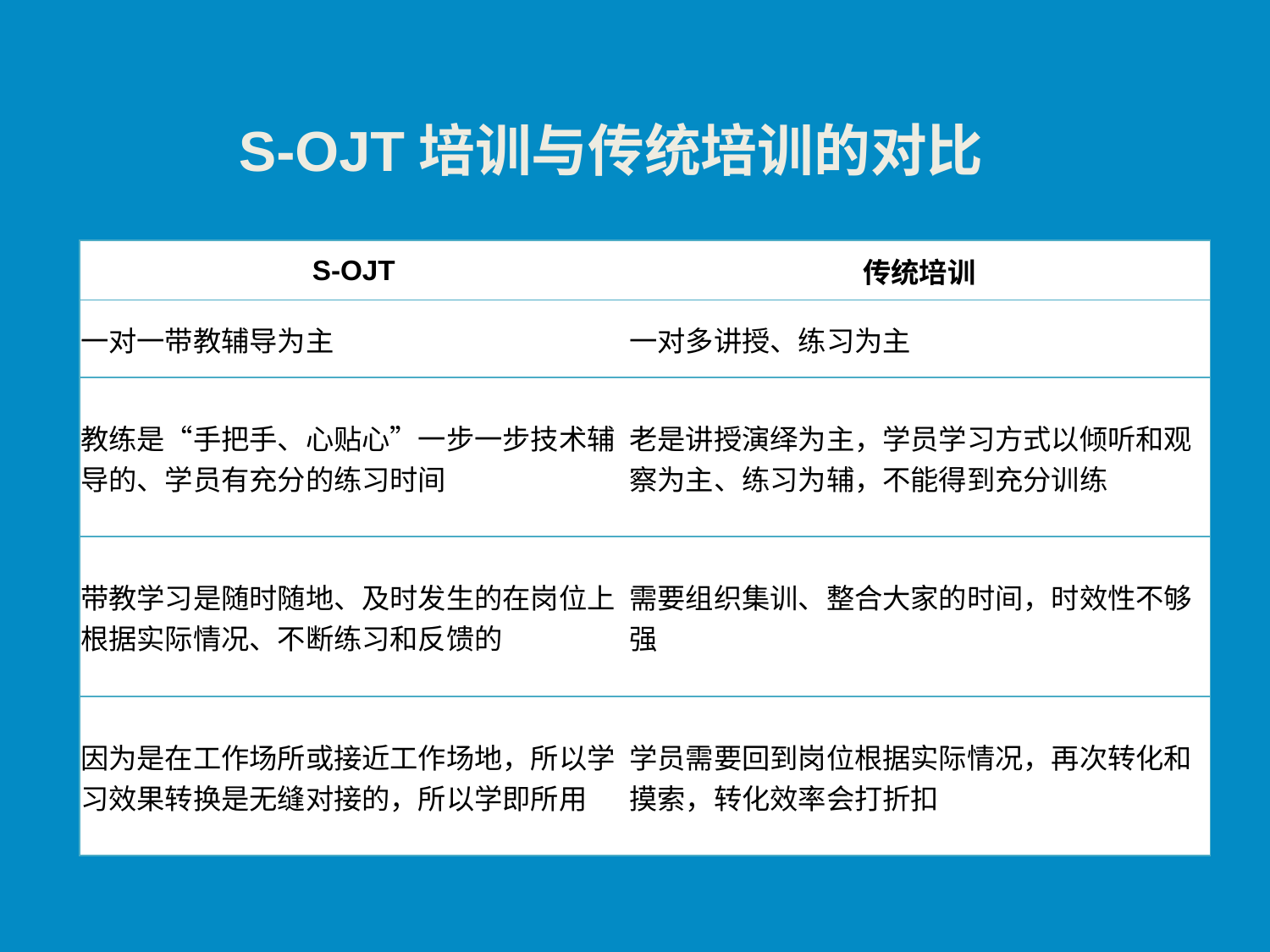

S-OJT培训与传统培训的对比
| S-OJT | 传统培训 |
| --- | --- |
| 一对一带教辅导为主 | 一对多讲授、练习为主 |
| 教练是“手把手、心贴心”一步一步技术辅导的、学员有充分的练习时间 | 老是讲授演绎为主，学员学习方式以倾听和观察为主、练习为辅，不能得到充分训练 |
| 带教学习是随时随地、及时发生的在岗位上根据实际情况、不断练习和反馈的 | 需要组织集训、整合大家的时间，时效性不够强 |
| 因为是在工作场所或接近工作场地，所以学习效果转换是无缝对接的，所以学即所用 | 学员需要回到岗位根据实际情况，再次转化和摸索，转化效率会打折扣 |